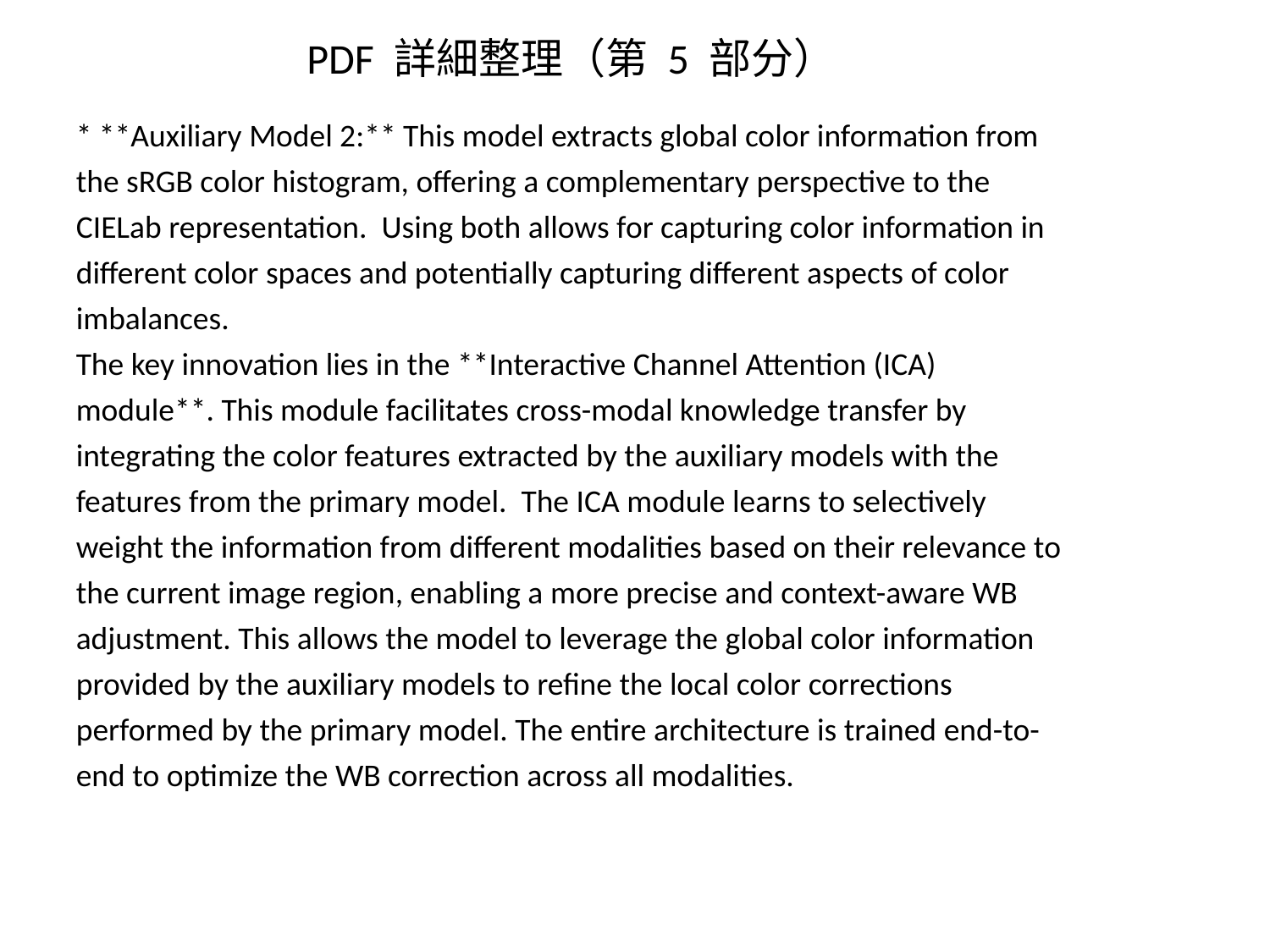

PDF 詳細整理（第 5 部分）

* **Auxiliary Model 2:** This model extracts global color information from the sRGB color histogram, offering a complementary perspective to the CIELab representation.  Using both allows for capturing color information in different color spaces and potentially capturing different aspects of color imbalances.
The key innovation lies in the **Interactive Channel Attention (ICA) module**. This module facilitates cross-modal knowledge transfer by integrating the color features extracted by the auxiliary models with the features from the primary model.  The ICA module learns to selectively weight the information from different modalities based on their relevance to the current image region, enabling a more precise and context-aware WB adjustment. This allows the model to leverage the global color information provided by the auxiliary models to refine the local color corrections performed by the primary model. The entire architecture is trained end-to-end to optimize the WB correction across all modalities.